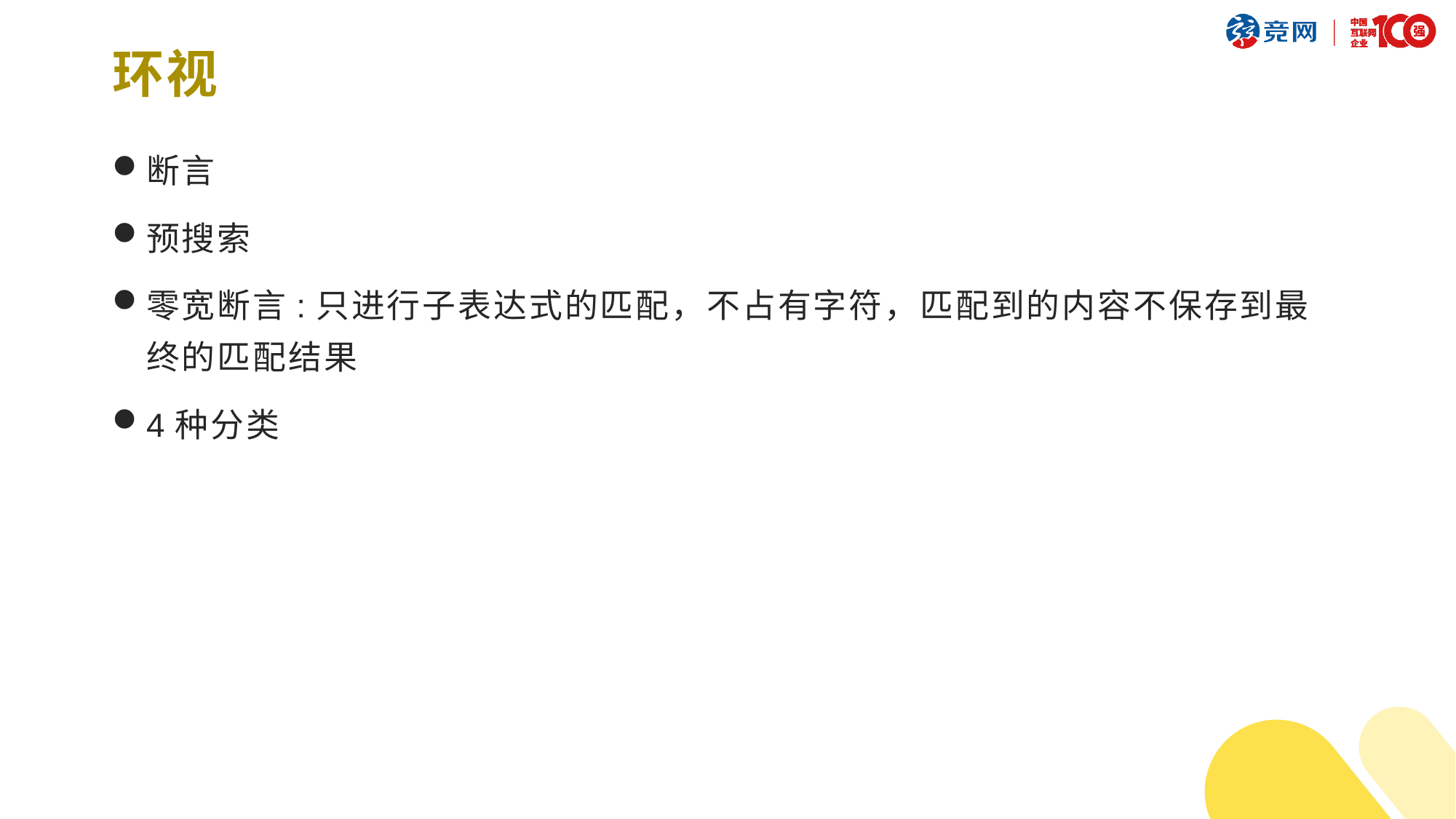

环视
断言
预搜索
零宽断言:只进行子表达式的匹配，不占有字符，匹配到的内容不保存到最终的匹配结果
4种分类